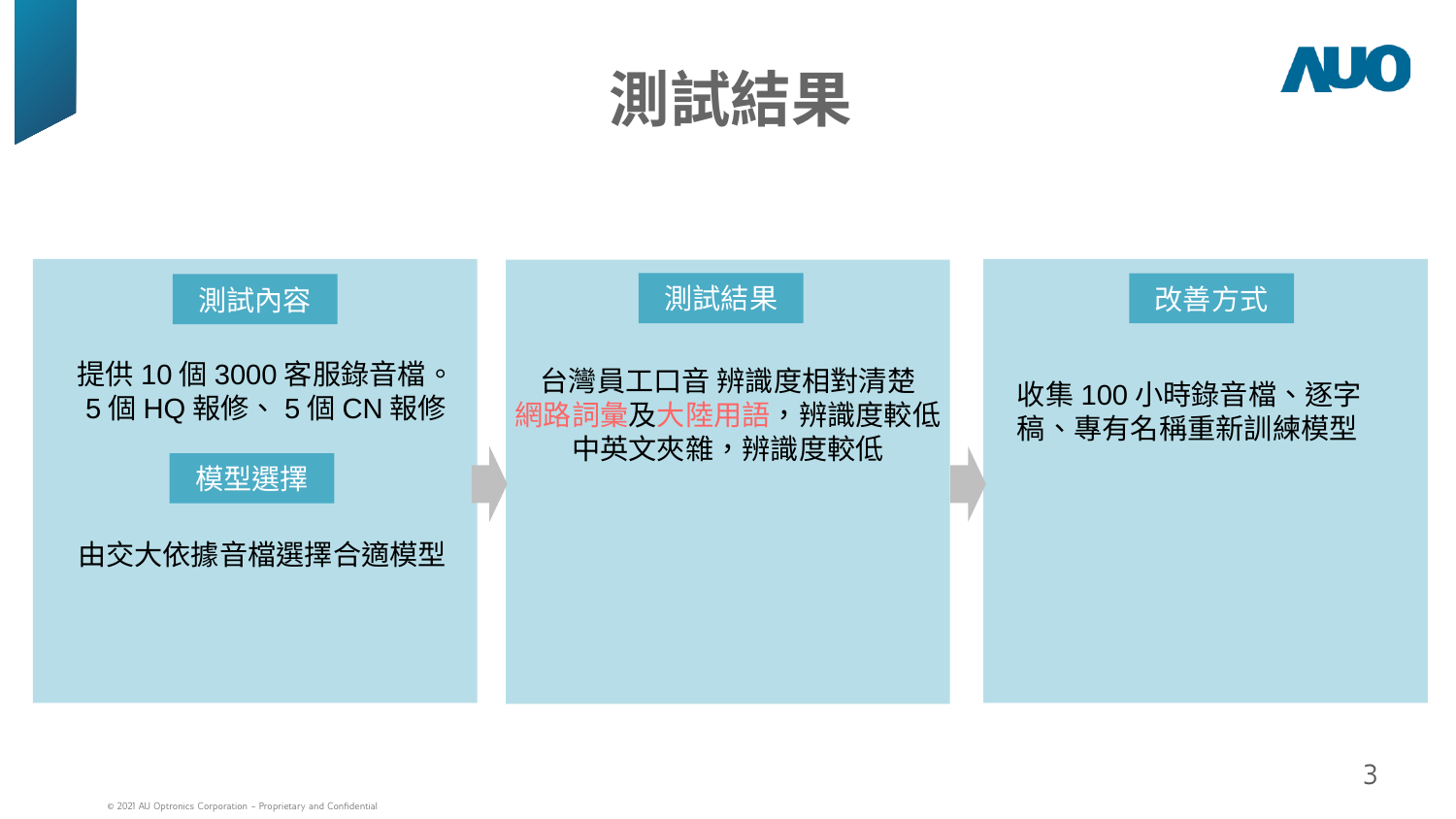

測試結果

測試結果
改善方式
測試內容
提供10個3000客服錄音檔。
5個HQ報修、5個CN報修
台灣員工口音 辨識度相對清楚
網路詞彙及大陸用語，辨識度較低
中英文夾雜，辨識度較低
收集100小時錄音檔、逐字稿、專有名稱重新訓練模型

模型選擇
由交大依據音檔選擇合適模型
3